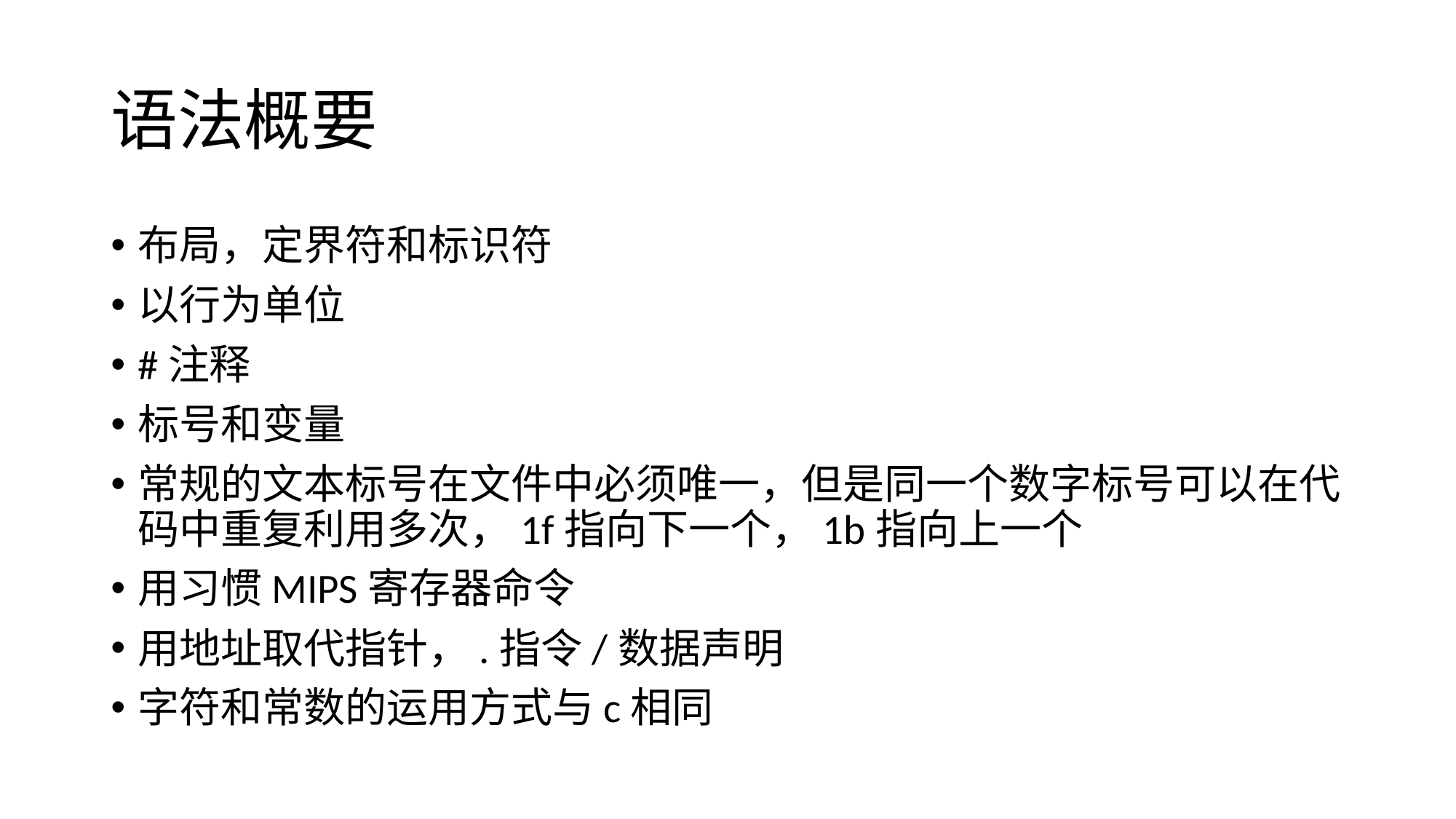

# 语法概要
布局，定界符和标识符
以行为单位
#注释
标号和变量
常规的文本标号在文件中必须唯一，但是同一个数字标号可以在代码中重复利用多次，1f指向下一个，1b指向上一个
用习惯MIPS寄存器命令
用地址取代指针，.指令/数据声明
字符和常数的运用方式与c相同